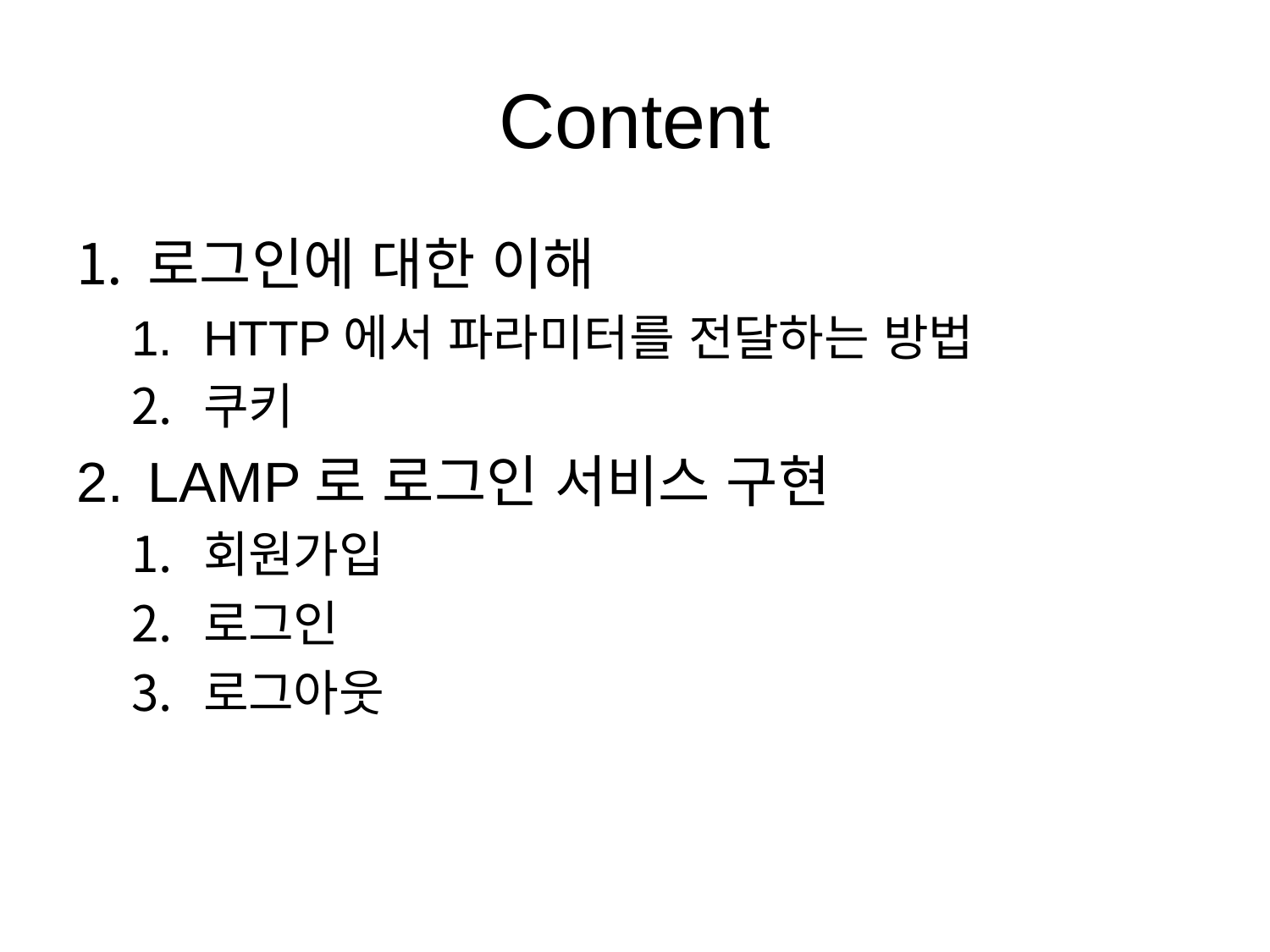

# Content
로그인에 대한 이해
HTTP에서 파라미터를 전달하는 방법
쿠키
LAMP로 로그인 서비스 구현
회원가입
로그인
로그아웃